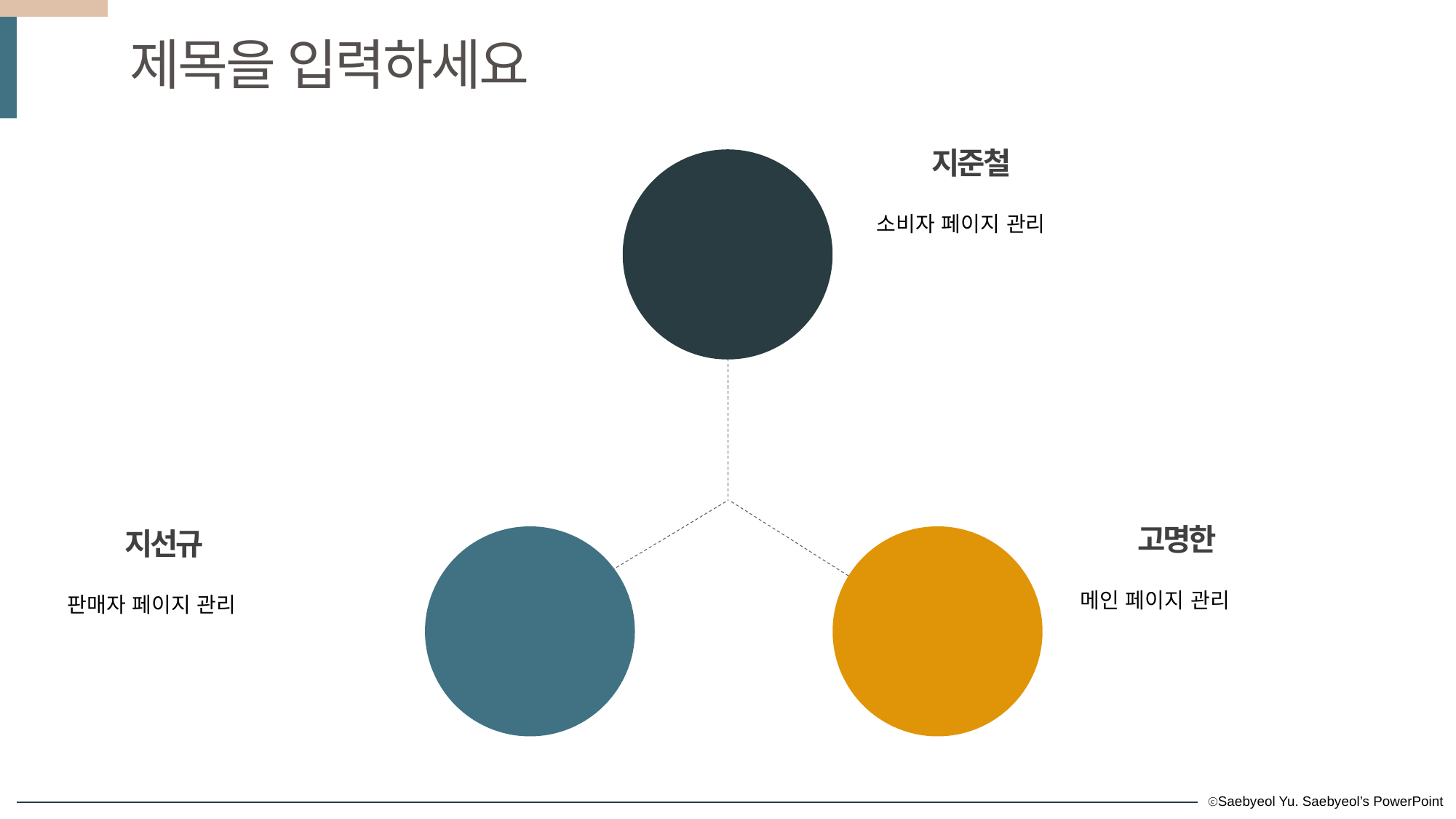

제목을 입력하세요

지준철
소비자 페이지 관리

고명한
메인 페이지 관리
지선규
판매자 페이지 관리